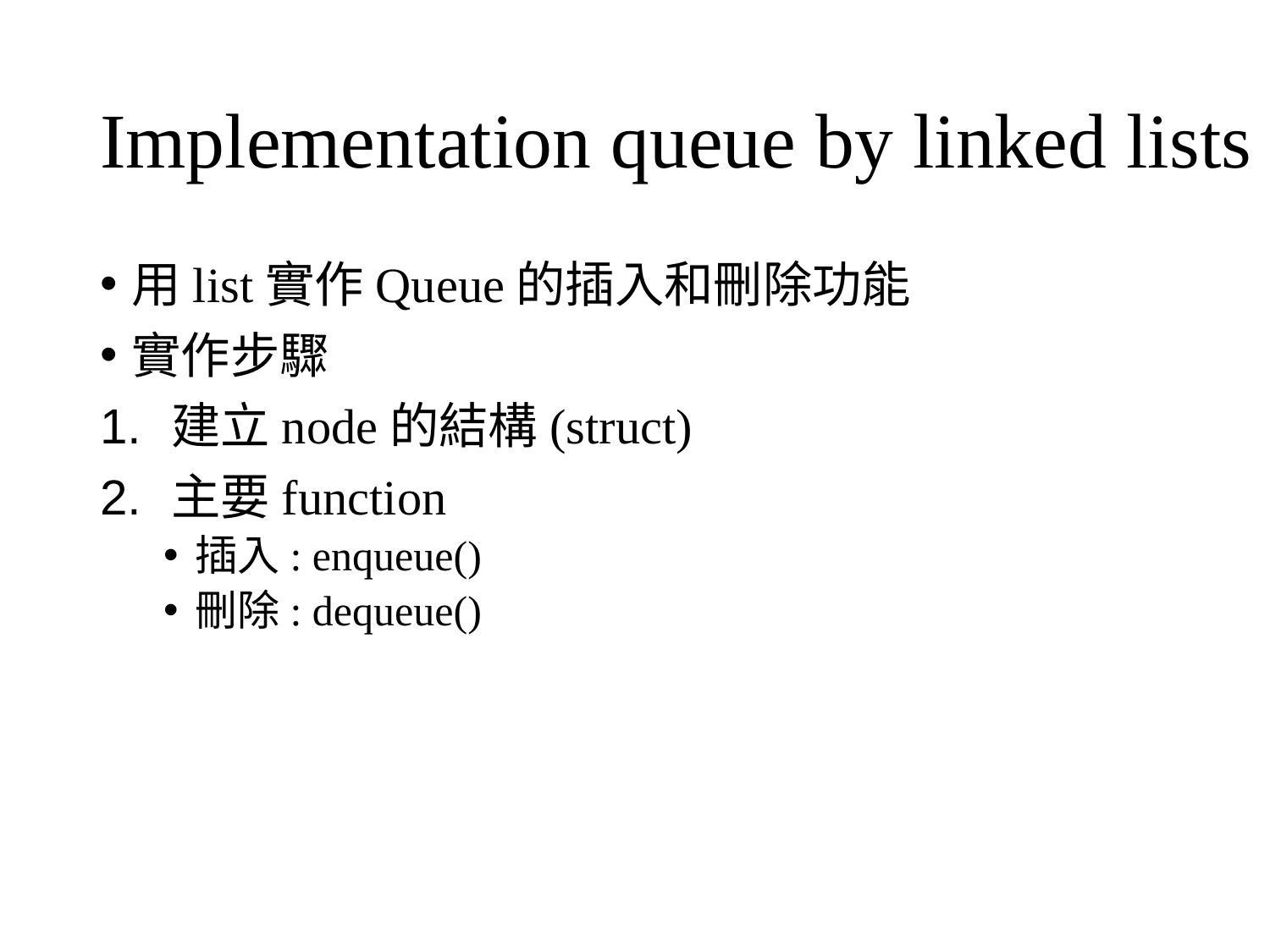

# Implementation queue by linked lists
用list實作Queue的插入和刪除功能
實作步驟
建立node的結構(struct)
主要function
插入: enqueue()
刪除: dequeue()